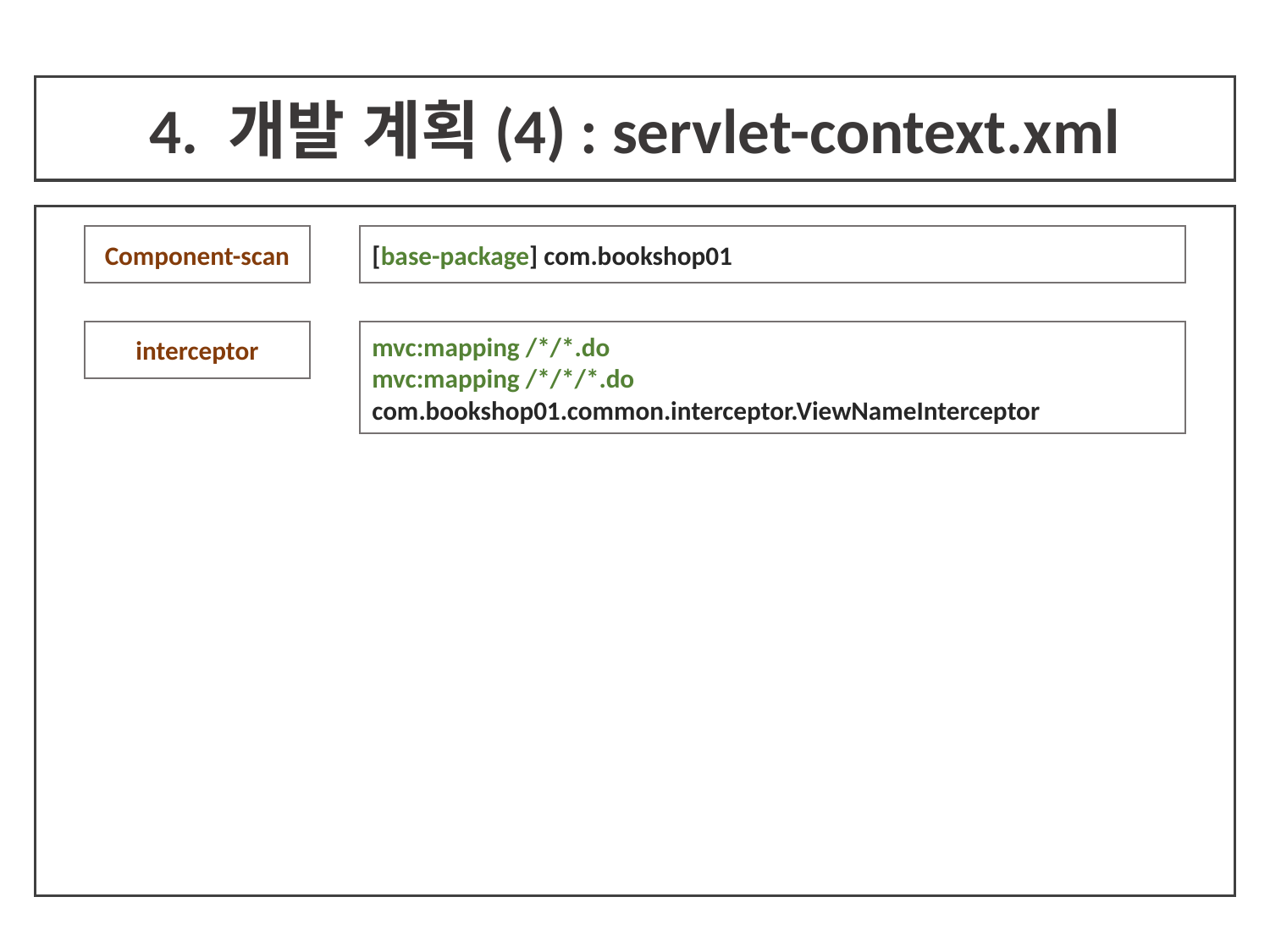

4. 개발 계획(4) : servlet-context.xml

Component-scan
[base-package] com.bookshop01
interceptor
mvc:mapping /*/*.do
mvc:mapping /*/*/*.do
com.bookshop01.common.interceptor.ViewNameInterceptor